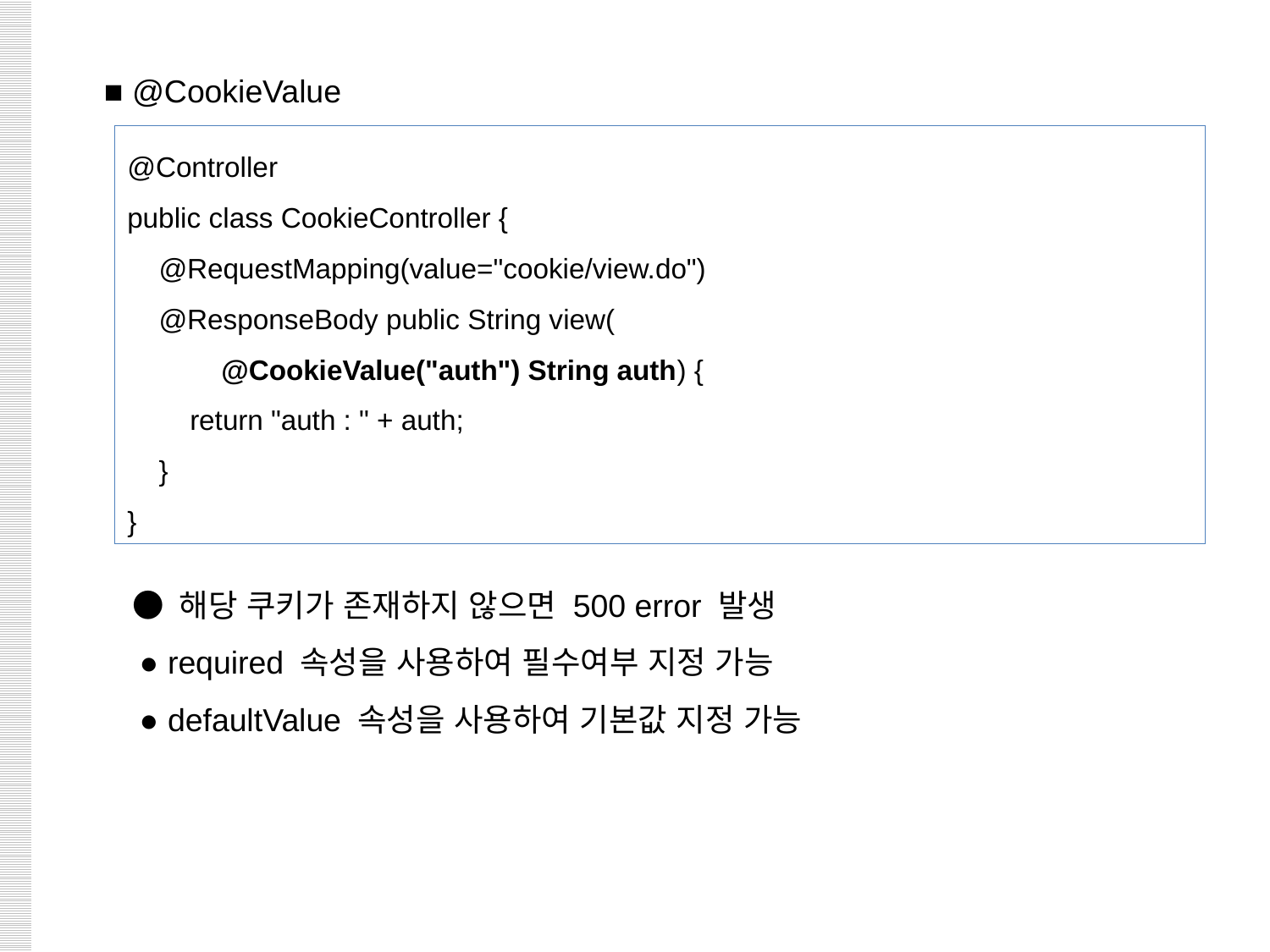

■ @CookieValue

    ● 해당 쿠키가 존재하지 않으면 500 error 발생
    ● required 속성을 사용하여 필수여부 지정 가능
    ● defaultValue 속성을 사용하여 기본값 지정 가능
@Controller
public class CookieController {
    @RequestMapping(value="cookie/view.do")
    @ResponseBody public String view(
            @CookieValue("auth") String auth) {
        return "auth : " + auth;
    }
}